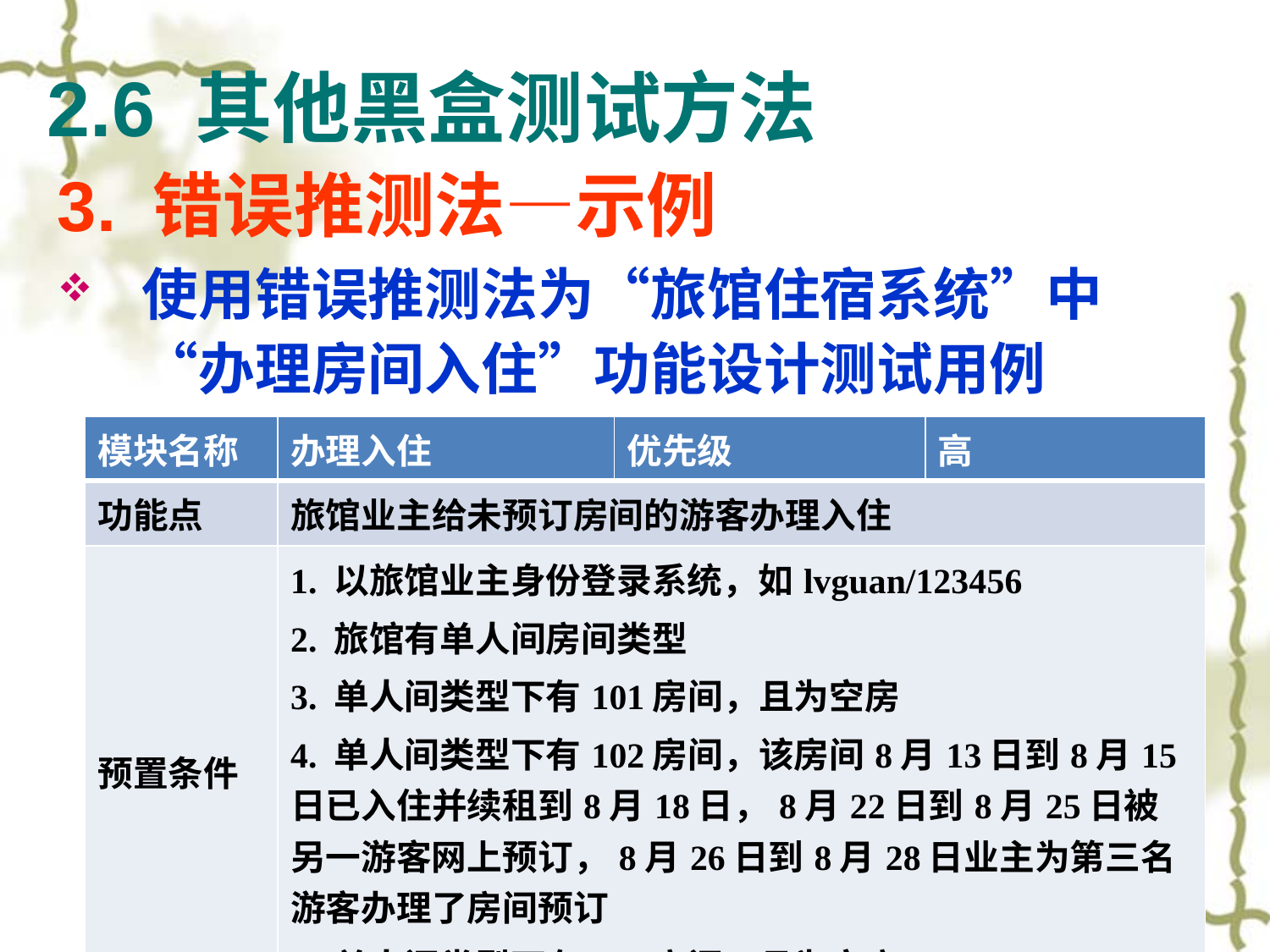

2.6 其他黑盒测试方法
3. 错误推测法—示例
使用错误推测法为“旅馆住宿系统”中“办理房间入住”功能设计测试用例
| 模块名称 | 办理入住 | 优先级 | 高 |
| --- | --- | --- | --- |
| 功能点 | 旅馆业主给未预订房间的游客办理入住 |  |  |
| 预置条件 | 1. 以旅馆业主身份登录系统，如lvguan/123456 2. 旅馆有单人间房间类型 3. 单人间类型下有101房间，且为空房 4. 单人间类型下有102房间，该房间8月13日到8月15日已入住并续租到8月18日，8月22日到8月25日被另一游客网上预订，8月26日到8月28日业主为第三名游客办理了房间预订 5. 单人间类型下有103房间，且为空房 |  |  |